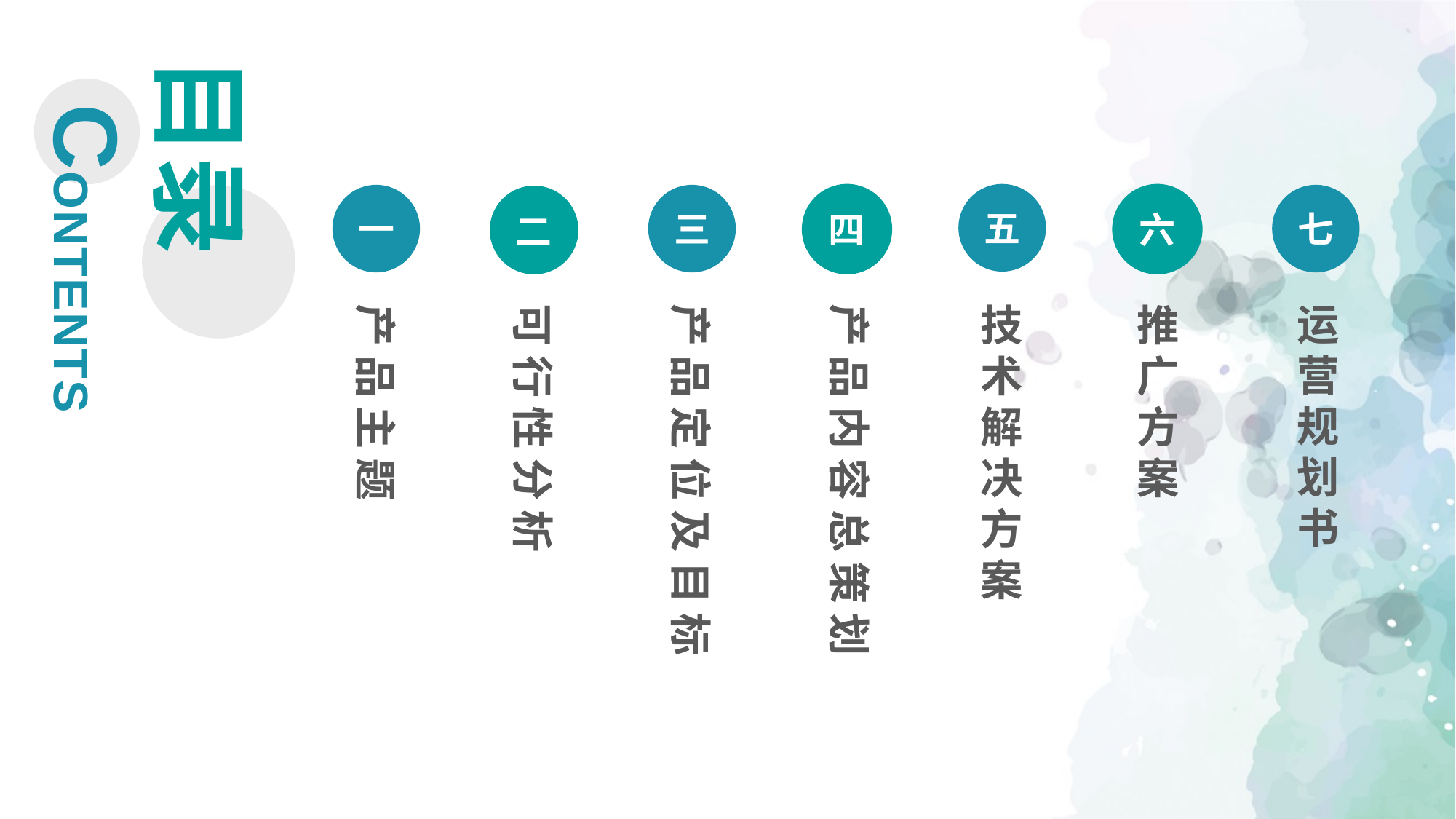

目录

CONTENTS
四
五
六
三
七
一

二
运营规划书
技术解决方案
推广方案
产品内容总策划
产品主题
可行性分析
产品定位及目标